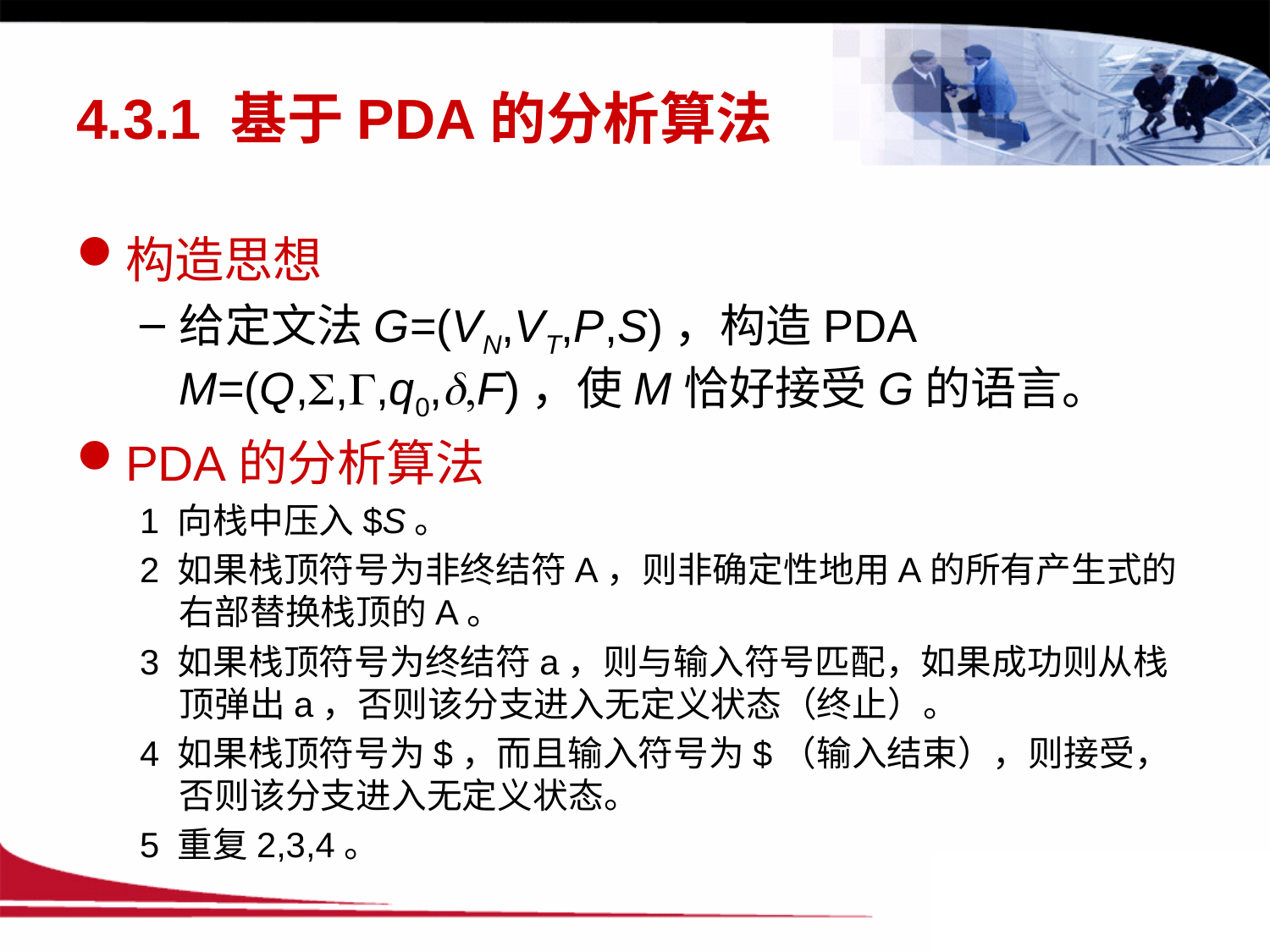

# 4.3.1 基于PDA的分析算法
构造思想
给定文法G=(VN,VT,P,S)，构造PDA M=(Q,Σ,Γ,q0,δ,F)，使M恰好接受G的语言。
PDA的分析算法
1 向栈中压入$S。
2 如果栈顶符号为非终结符A，则非确定性地用A的所有产生式的右部替换栈顶的A。
3 如果栈顶符号为终结符a，则与输入符号匹配，如果成功则从栈顶弹出a，否则该分支进入无定义状态（终止）。
4 如果栈顶符号为$，而且输入符号为$（输入结束），则接受，否则该分支进入无定义状态。
5 重复2,3,4。